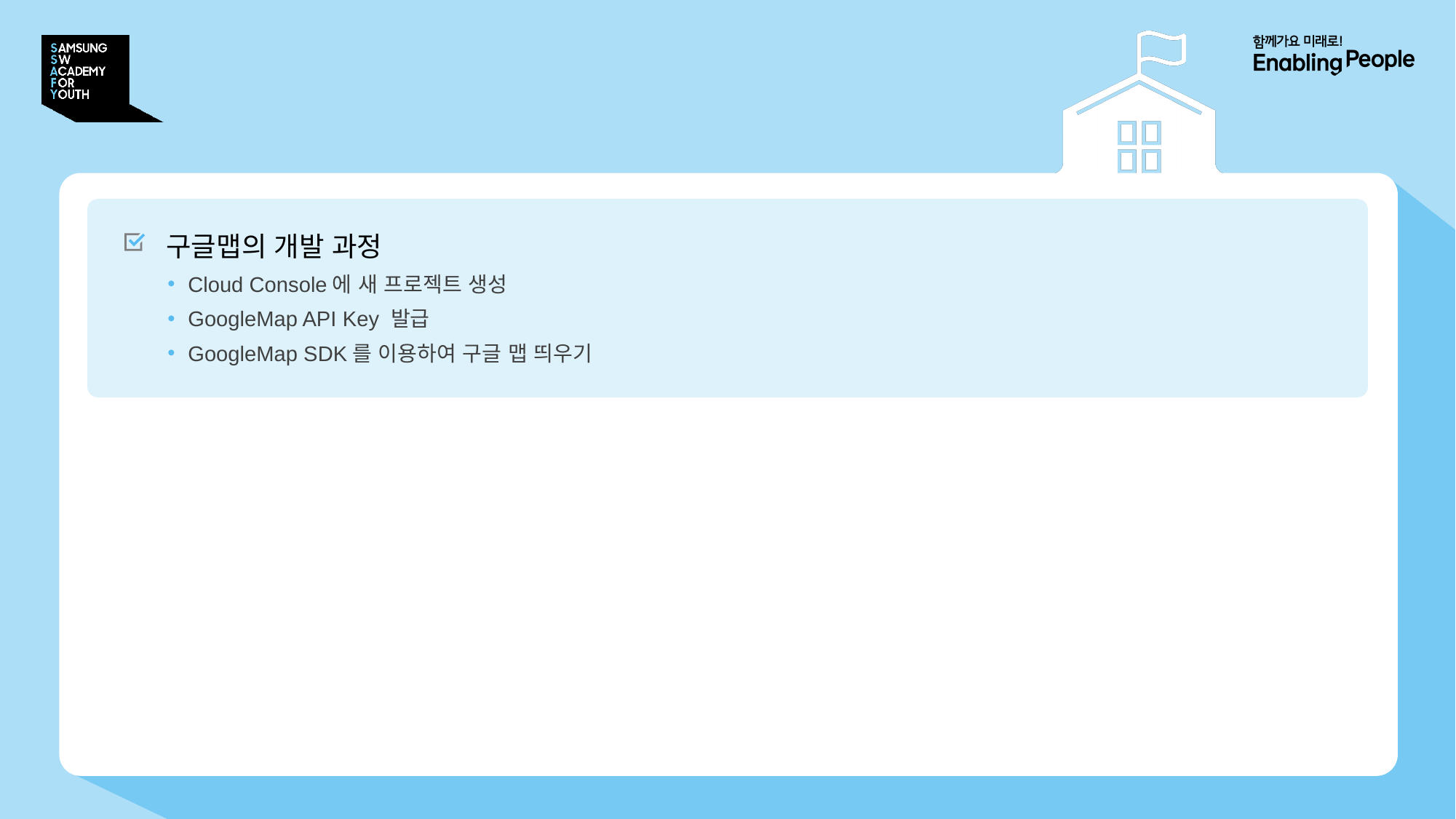

# 구글맵의 개발 과정

구글맵의 개발 과정
Cloud Console에 새 프로젝트 생성
GoogleMap API Key 발급
GoogleMap SDK를 이용하여 구글 맵 띄우기